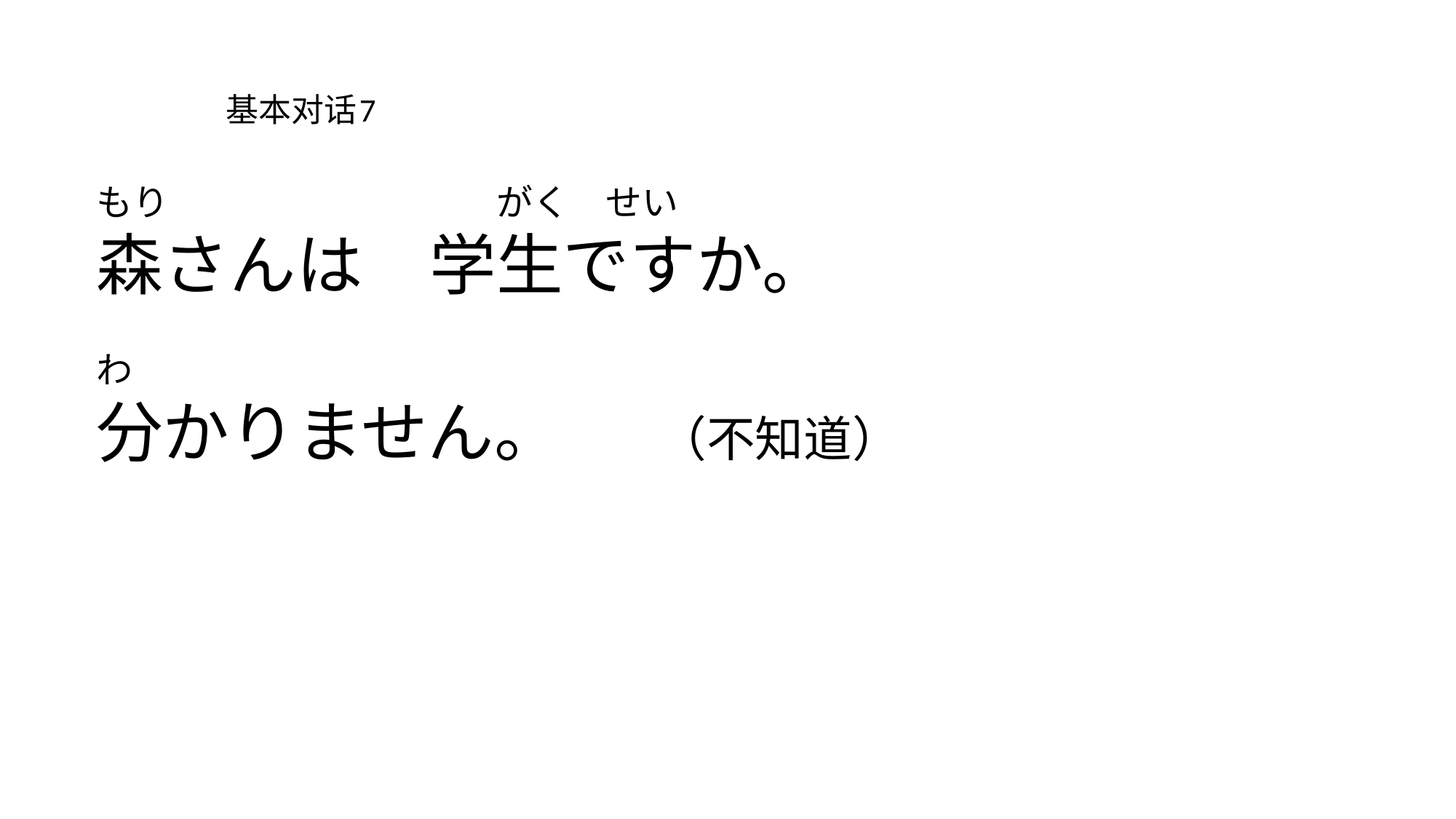

# 基本对话7
もり　　　　　　　　　がく　せい
森さんは　学生ですか。

わ
分かりません。　  （不知道）